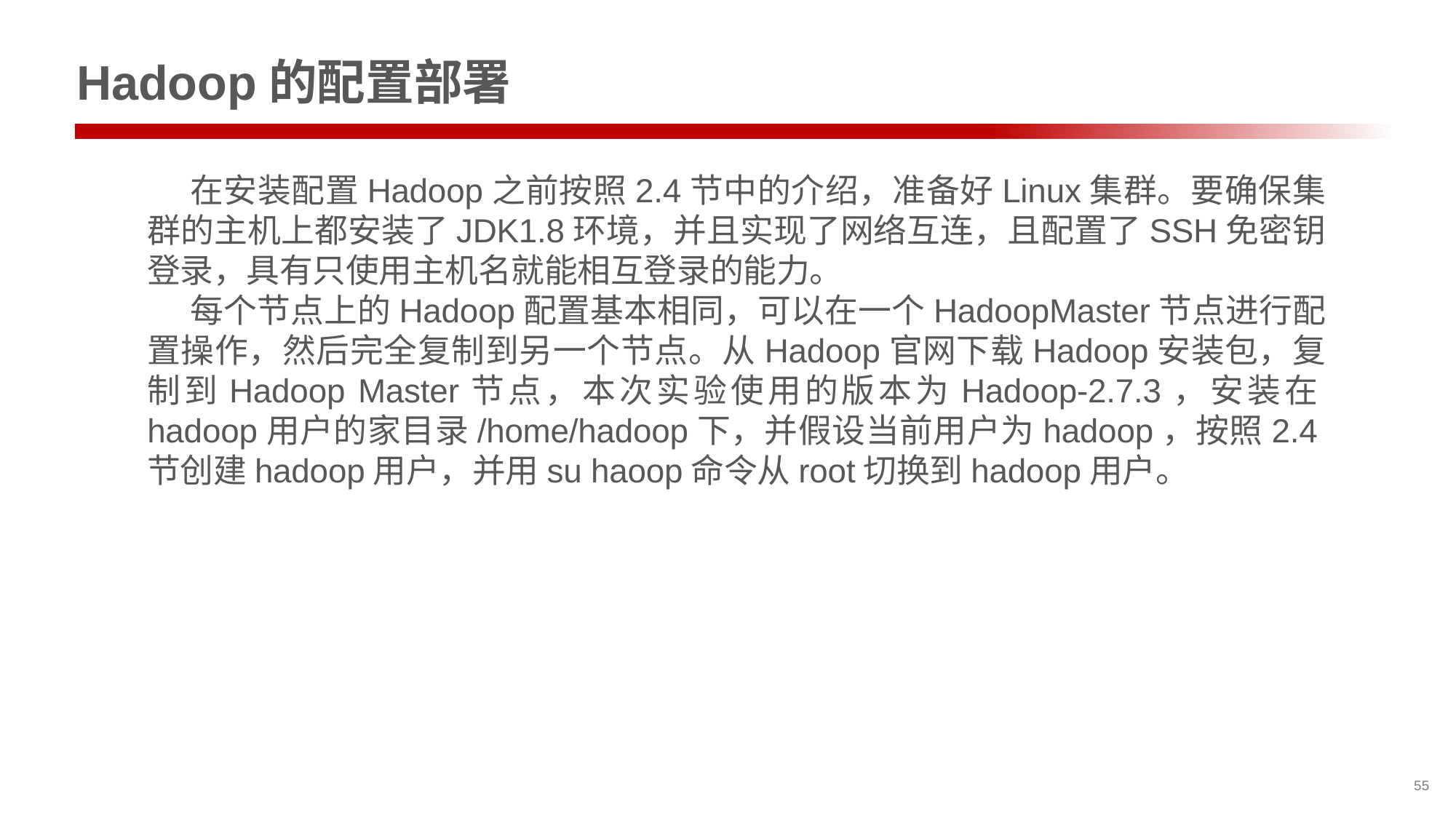

# Hadoop的配置部署

在安装配置Hadoop之前按照2.4节中的介绍，准备好Linux集群。要确保集群的主机上都安装了JDK1.8环境，并且实现了网络互连，且配置了SSH免密钥登录，具有只使用主机名就能相互登录的能力。
每个节点上的Hadoop配置基本相同，可以在一个HadoopMaster节点进行配置操作，然后完全复制到另一个节点。从Hadoop官网下载Hadoop安装包，复制到Hadoop Master节点，本次实验使用的版本为Hadoop-2.7.3，安装在hadoop用户的家目录/home/hadoop下，并假设当前用户为hadoop，按照2.4节创建hadoop用户，并用su haoop命令从root切换到hadoop用户。

55